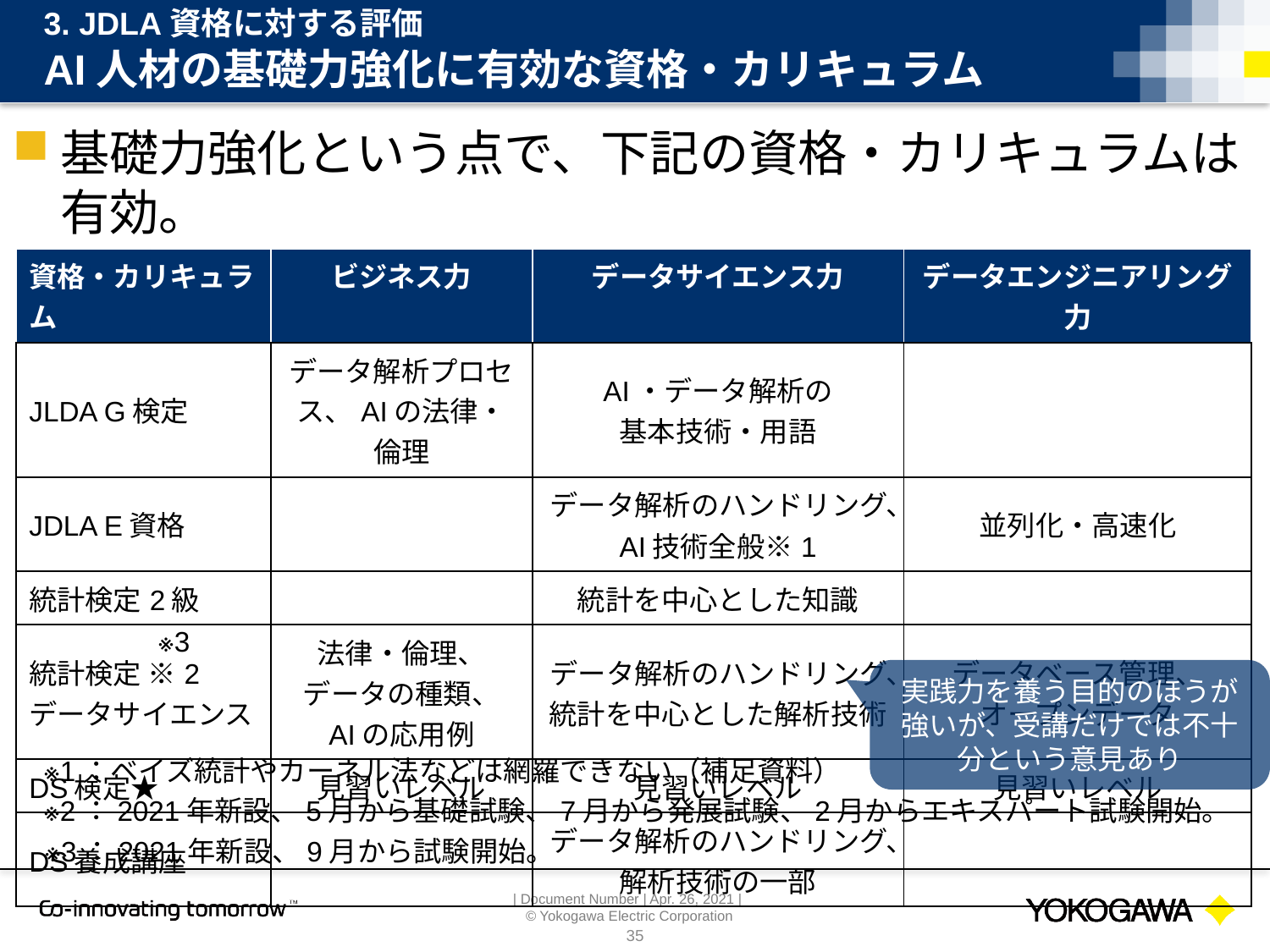

3. JDLA資格に対する評価
# AI人材の基礎力強化に有効な資格・カリキュラム
基礎力強化という点で、下記の資格・カリキュラムは有効。
特にデータサイエンス力は、体系立てて学ぶ機会が重要
| 資格・カリキュラム | ビジネス力 | データサイエンス力 | データエンジニアリング力 |
| --- | --- | --- | --- |
| JLDA G検定 | データ解析プロセス、AIの法律・倫理 | AI・データ解析の 基本技術・用語 |  |
| JDLA E資格 |  | データ解析のハンドリング、 AI技術全般※1 | 並列化・高速化 |
| 統計検定2級 |  | 統計を中心とした知識 |  |
| 統計検定 ※2　データサイエンス | 法律・倫理、 データの種類、 AIの応用例 | データ解析のハンドリング、 統計を中心とした解析技術 | データベース管理、 オープンデータ |
| DS検定★ | 見習いレベル | 見習いレベル | 見習いレベル |
| DS養成講座 |  | データ解析のハンドリング、 解析技術の一部 |  |
※3
実践力を養う目的のほうが強いが、受講だけでは不十分という意見あり
※1：ベイズ統計やカーネル法などは網羅できない（補足資料）
※2：2021年新設、5月から基礎試験、7月から発展試験、2月からエキスパート試験開始。
※3：2021年新設、9月から試験開始。
35